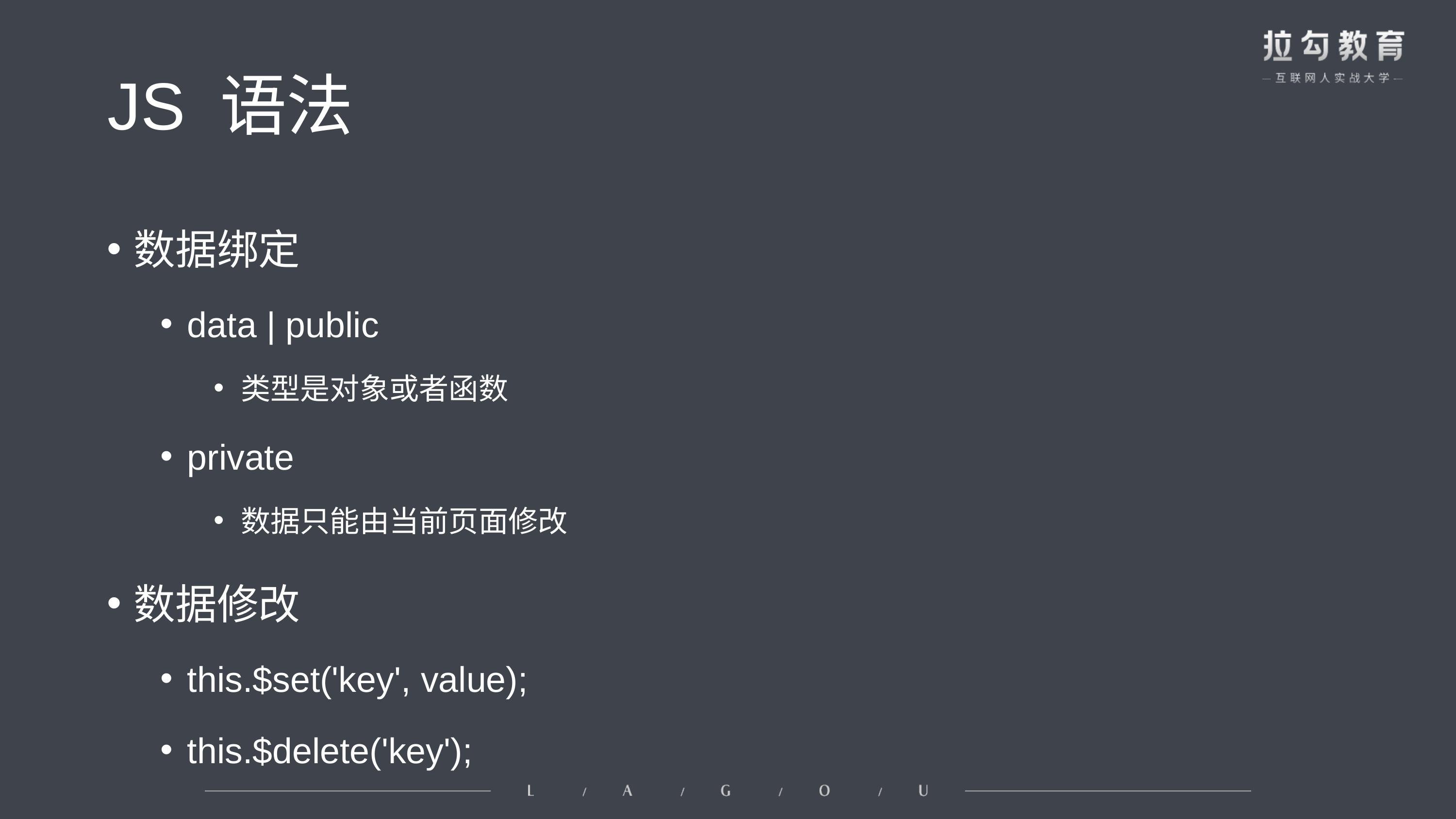

# JS 语法
数据绑定
data | public
类型是对象或者函数
private
数据只能由当前页面修改
数据修改
this.$set('key', value);
this.$delete('key');